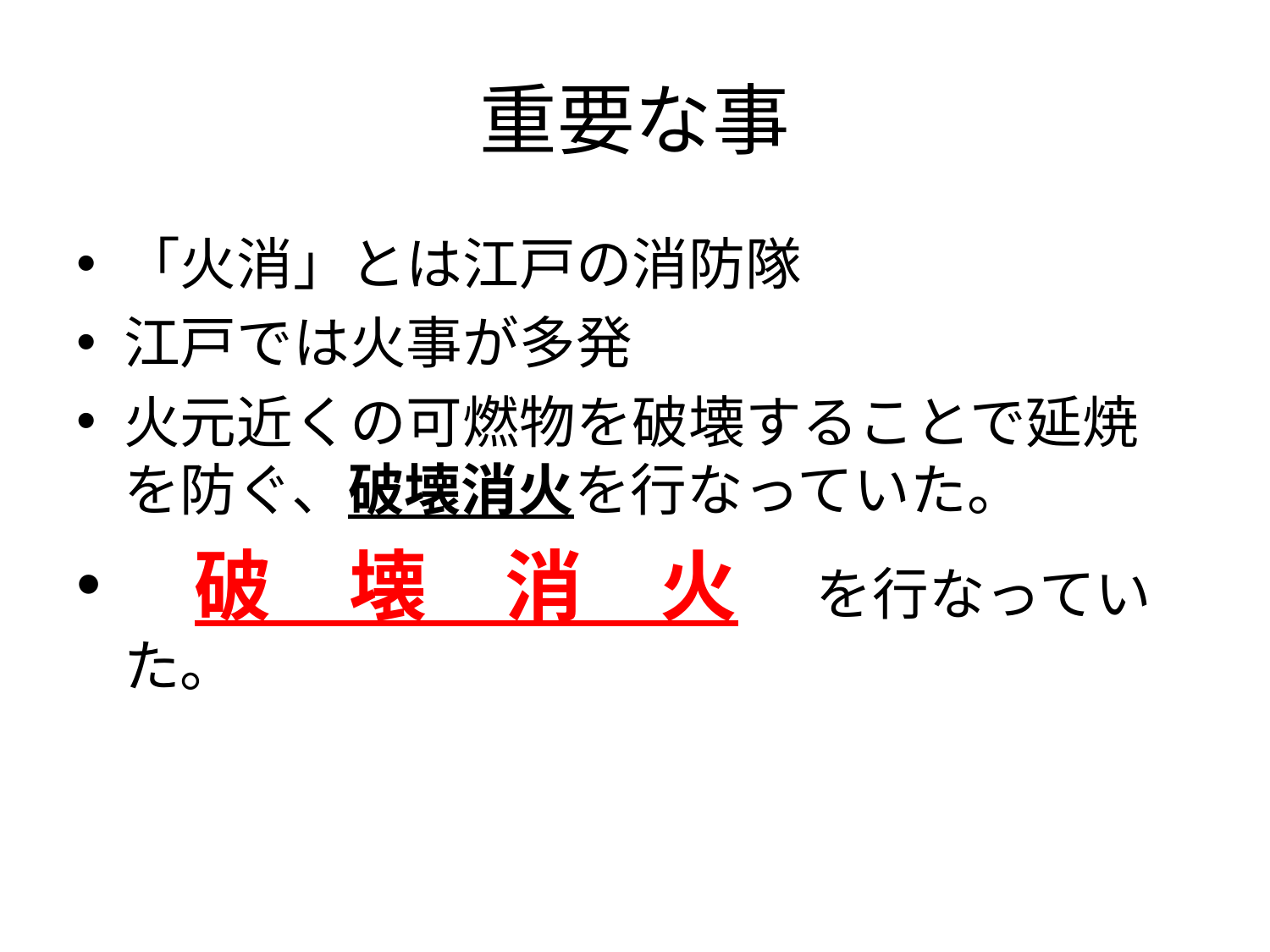

# 重要な事
「火消」とは江戸の消防隊
江戸では火事が多発
火元近くの可燃物を破壊することで延焼を防ぐ、破壊消火を行なっていた。
　破　壊　消　火　を行なっていた。